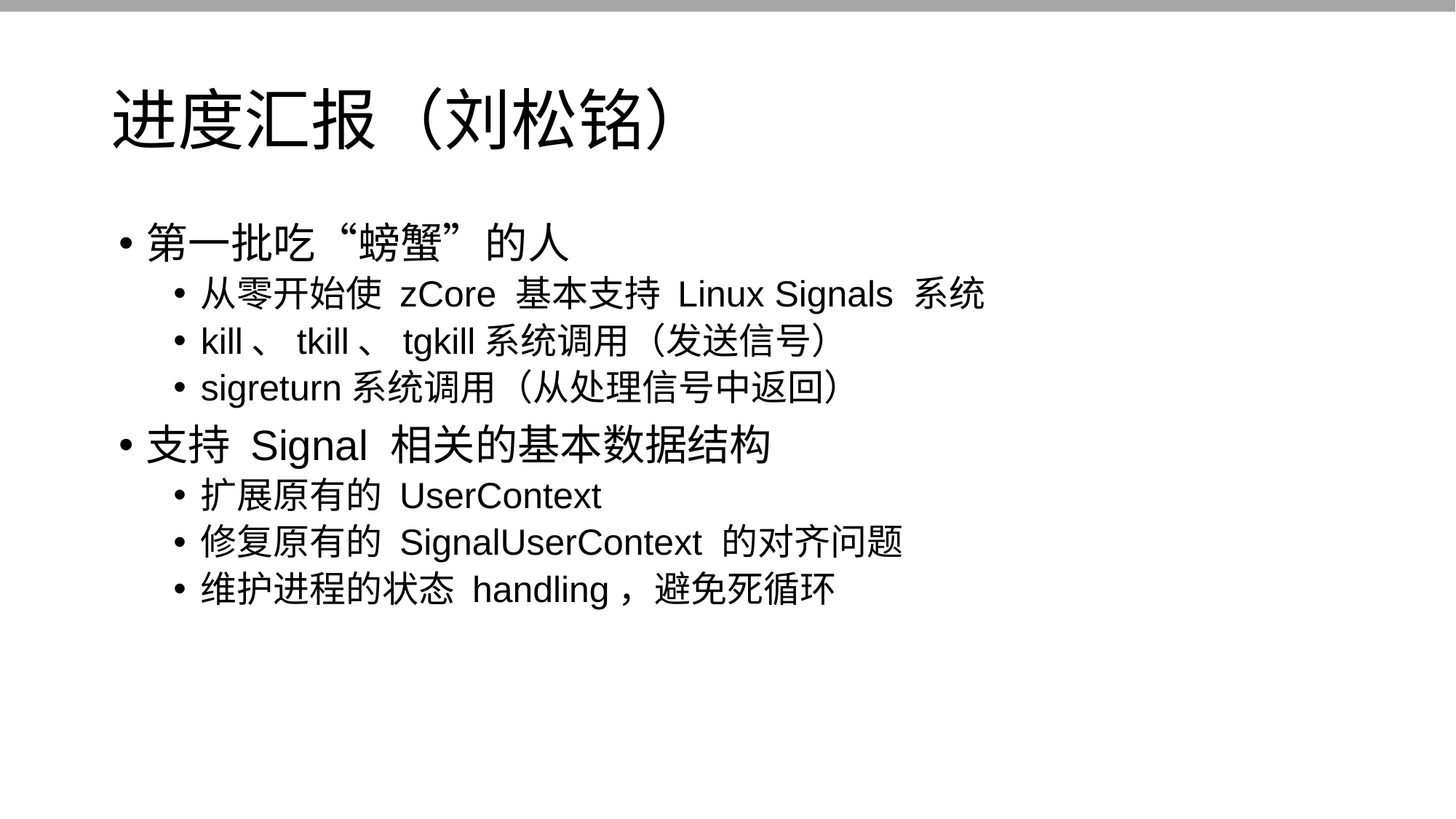

# 进度汇报（刘松铭）
第一批吃“螃蟹”的人
从零开始使 zCore 基本支持 Linux Signals 系统
kill、tkill、tgkill系统调用（发送信号）
sigreturn系统调用（从处理信号中返回）
支持 Signal 相关的基本数据结构
扩展原有的 UserContext
修复原有的 SignalUserContext 的对齐问题
维护进程的状态 handling，避免死循环

10